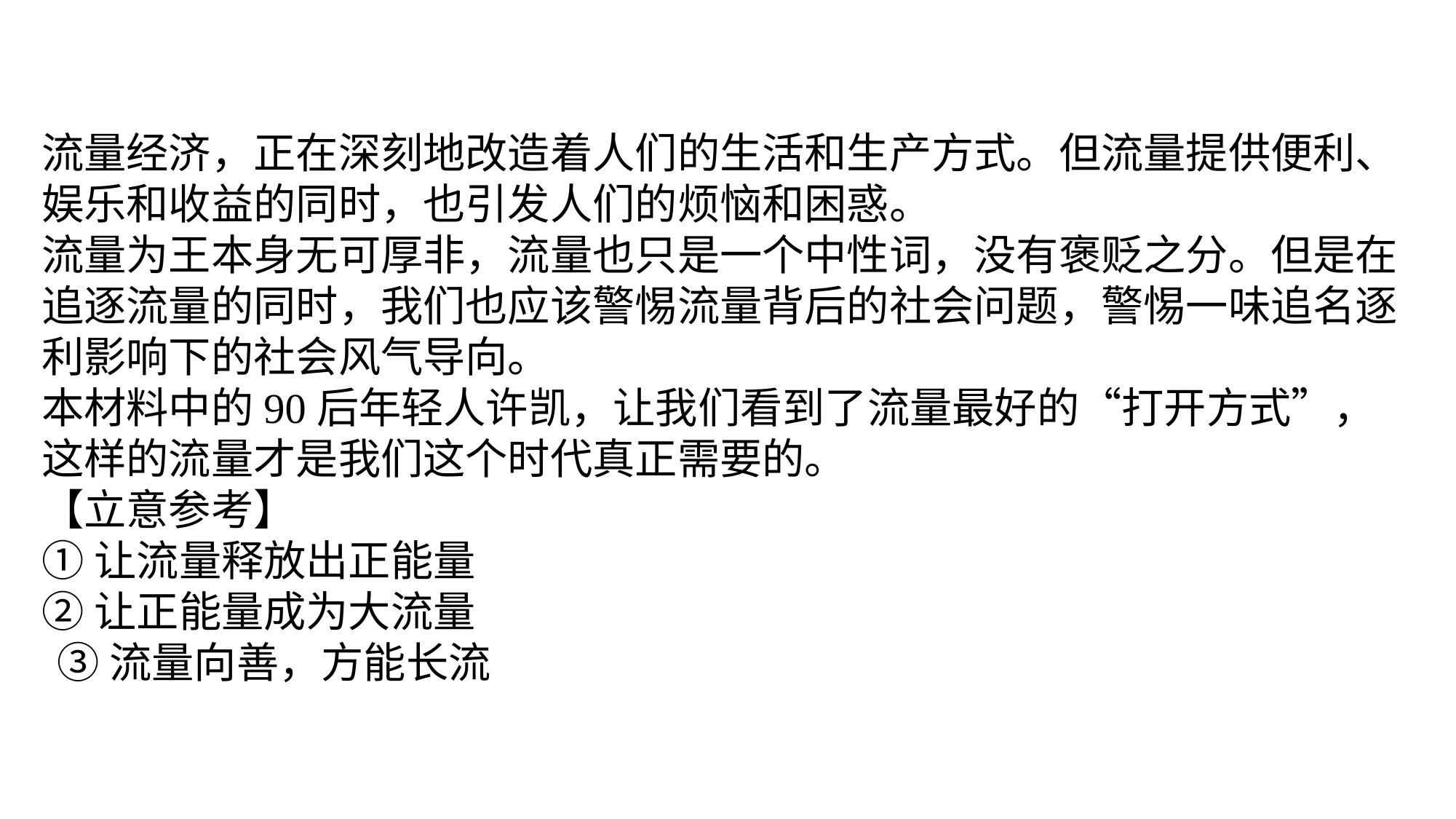

流量经济，正在深刻地改造着人们的生活和生产方式。但流量提供便利、娱乐和收益的同时，也引发人们的烦恼和困惑。流量为王本身无可厚非，流量也只是一个中性词，没有褒贬之分。但是在追逐流量的同时，我们也应该警惕流量背后的社会问题，警惕一味追名逐利影响下的社会风气导向。本材料中的90后年轻人许凯，让我们看到了流量最好的“打开方式”，这样的流量才是我们这个时代真正需要的。【立意参考】①让流量释放出正能量②让正能量成为大流量③流量向善，方能长流